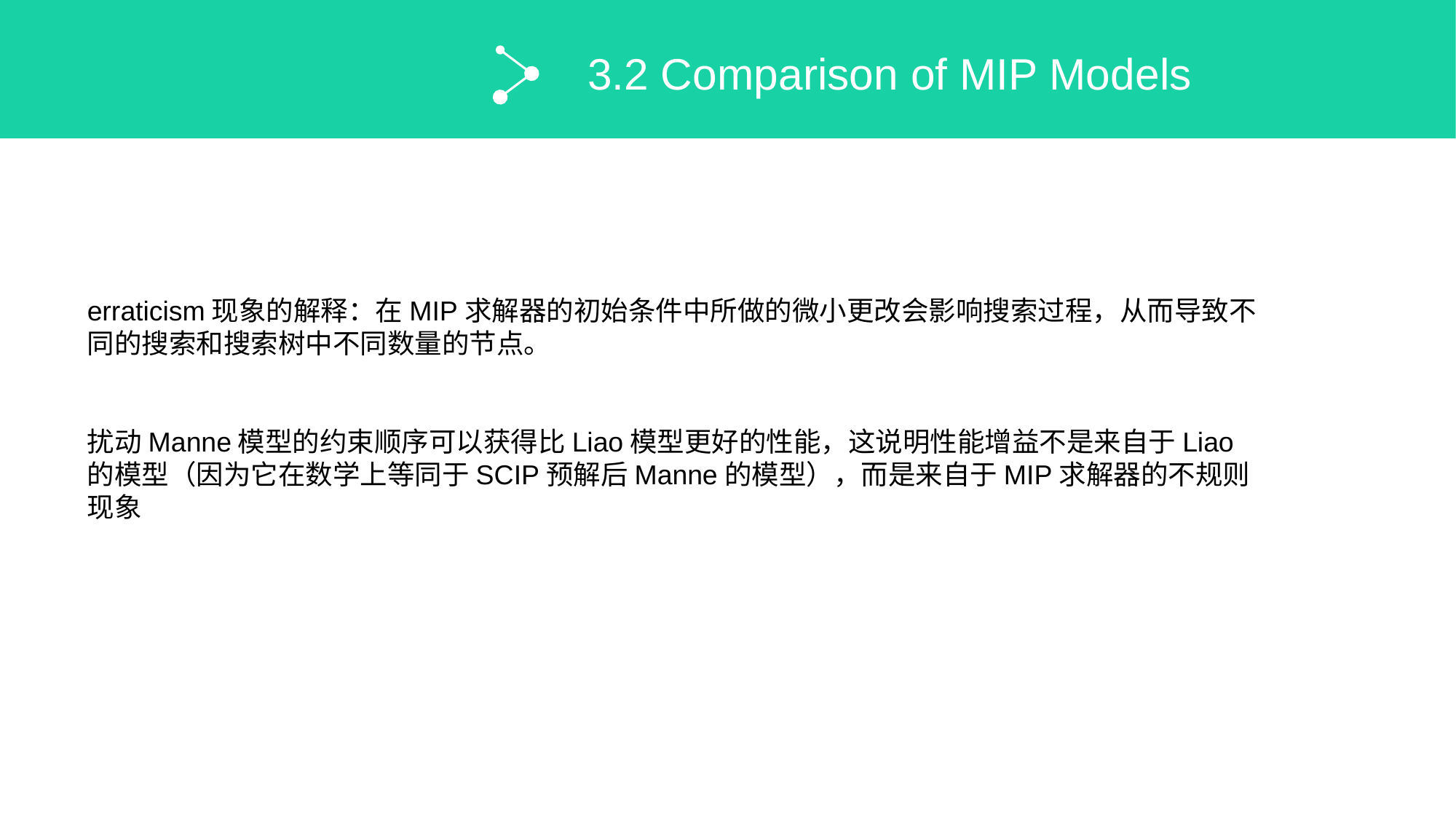

3.2 Comparison of MIP Models

erraticism现象的解释：在MIP求解器的初始条件中所做的微小更改会影响搜索过程，从而导致不同的搜索和搜索树中不同数量的节点。

扰动Manne模型的约束顺序可以获得比Liao模型更好的性能，这说明性能增益不是来自于Liao的模型（因为它在数学上等同于SCIP预解后Manne的模型），而是来自于MIP求解器的不规则现象